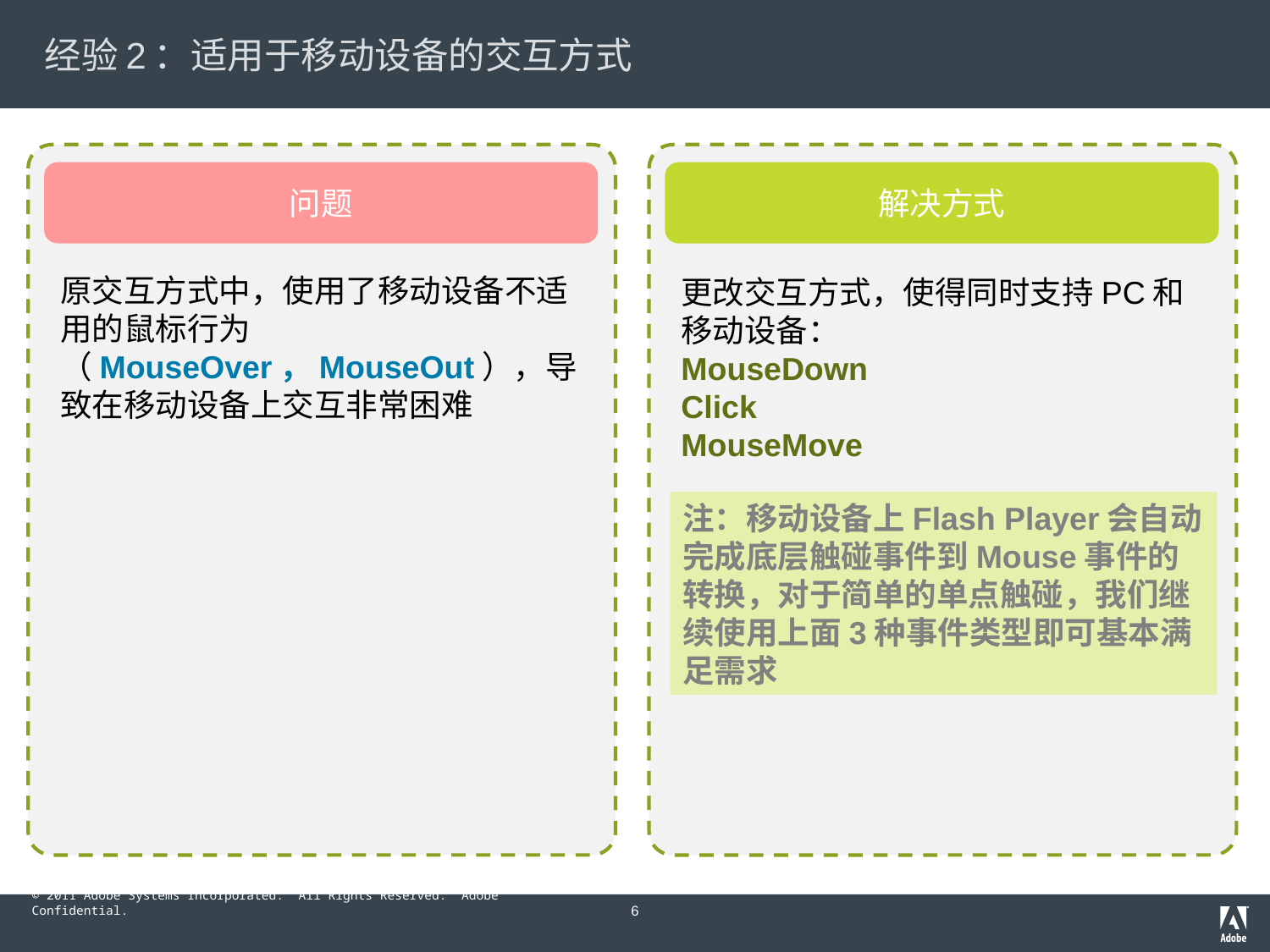

# 经验2：适用于移动设备的交互方式

问题
解决方式
原交互方式中，使用了移动设备不适用的鼠标行为（MouseOver，MouseOut），导致在移动设备上交互非常困难
更改交互方式，使得同时支持PC和移动设备：
MouseDown
Click
MouseMove
注：移动设备上Flash Player会自动完成底层触碰事件到Mouse事件的转换，对于简单的单点触碰，我们继续使用上面3种事件类型即可基本满足需求
6